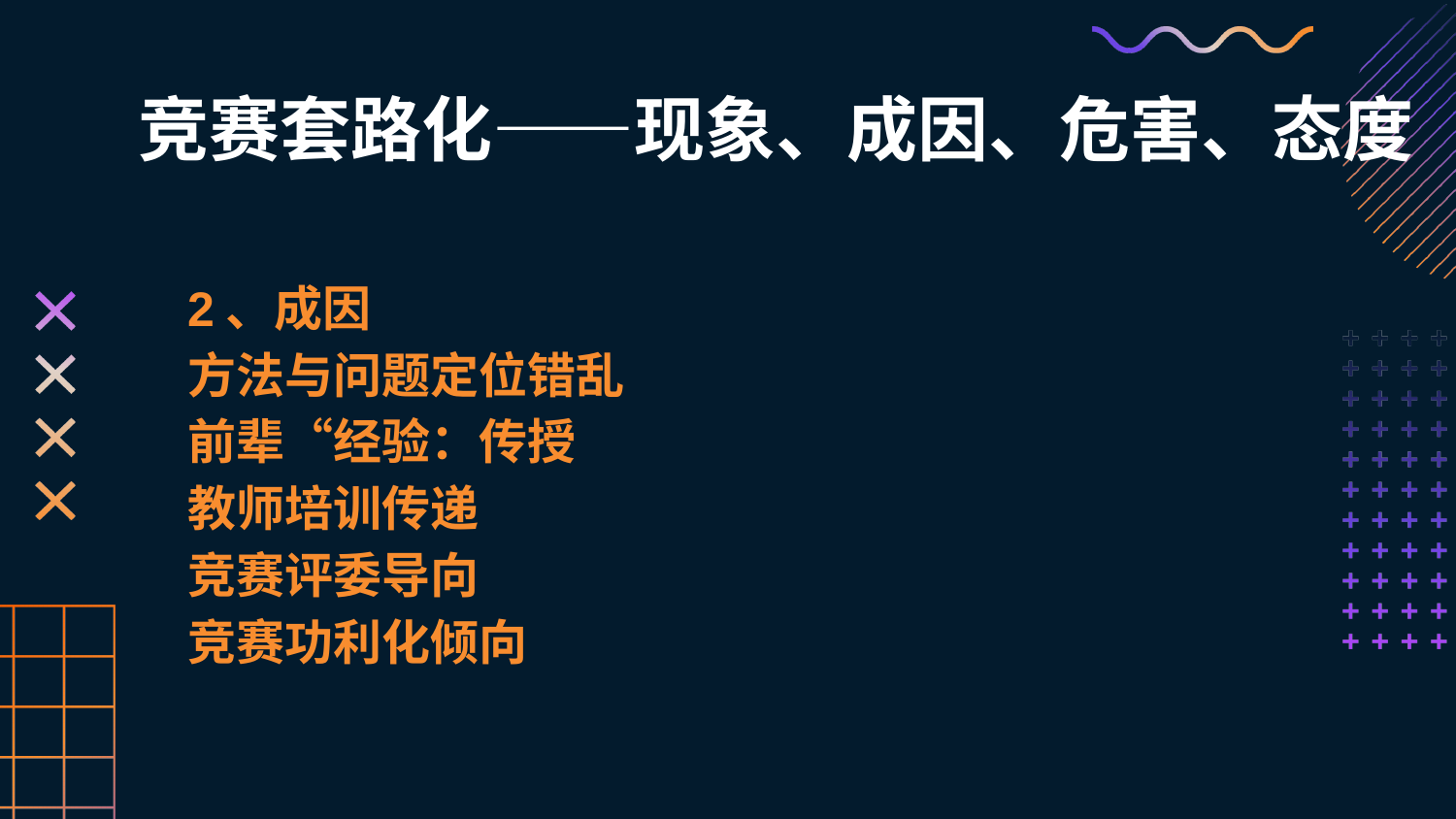

# 竞赛套路化——现象、成因、危害、态度
2、成因
方法与问题定位错乱
前辈“经验：传授
教师培训传递
竞赛评委导向
竞赛功利化倾向